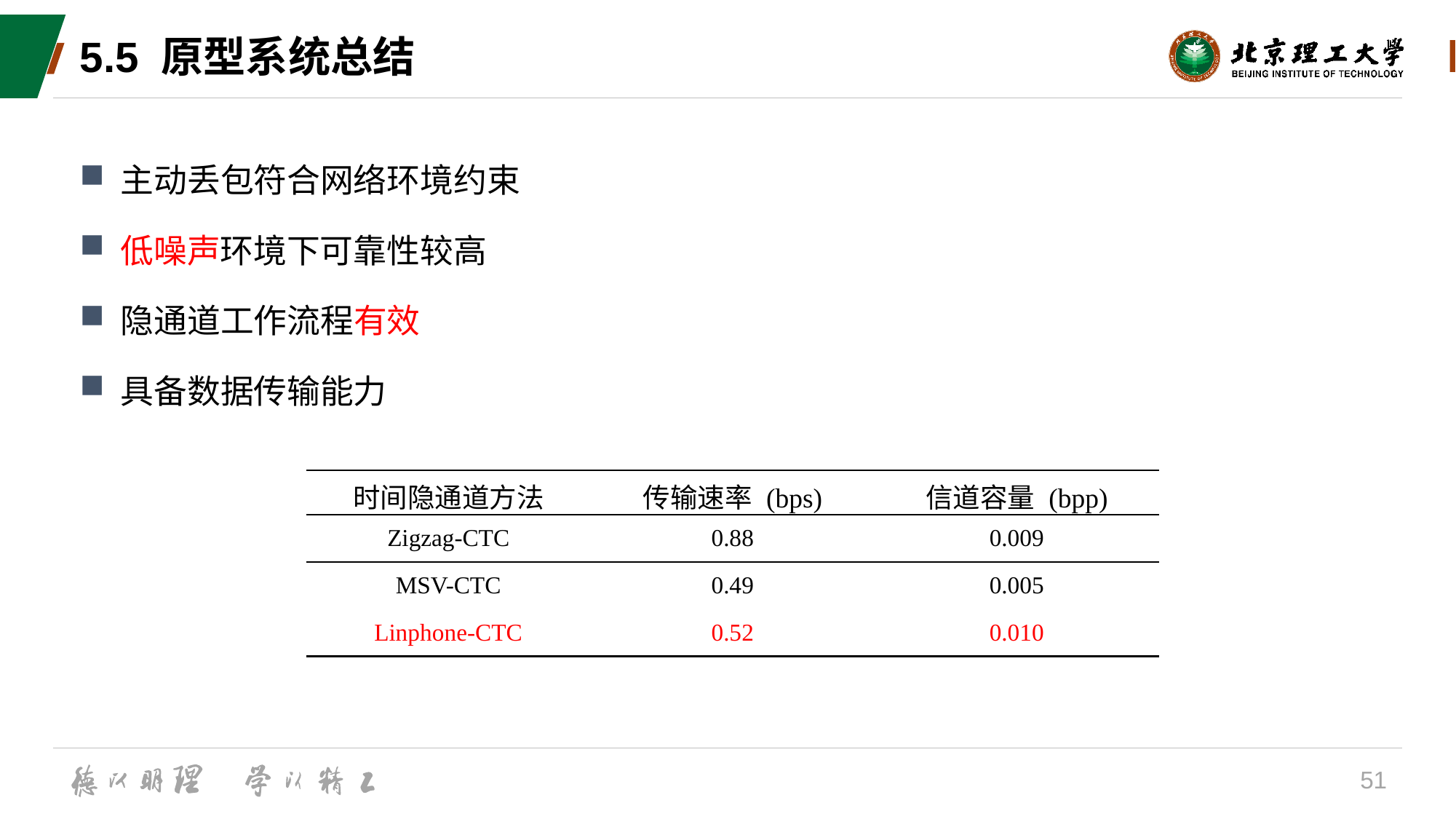

# 5.5 原型系统总结
主动丢包符合网络环境约束
低噪声环境下可靠性较高
隐通道工作流程有效
具备数据传输能力
| 时间隐通道方法 | 传输速率 (bps) | 信道容量 (bpp) |
| --- | --- | --- |
| Zigzag-CTC | 0.88 | 0.009 |
| MSV-CTC | 0.49 | 0.005 |
| Linphone-CTC | 0.52 | 0.010 |